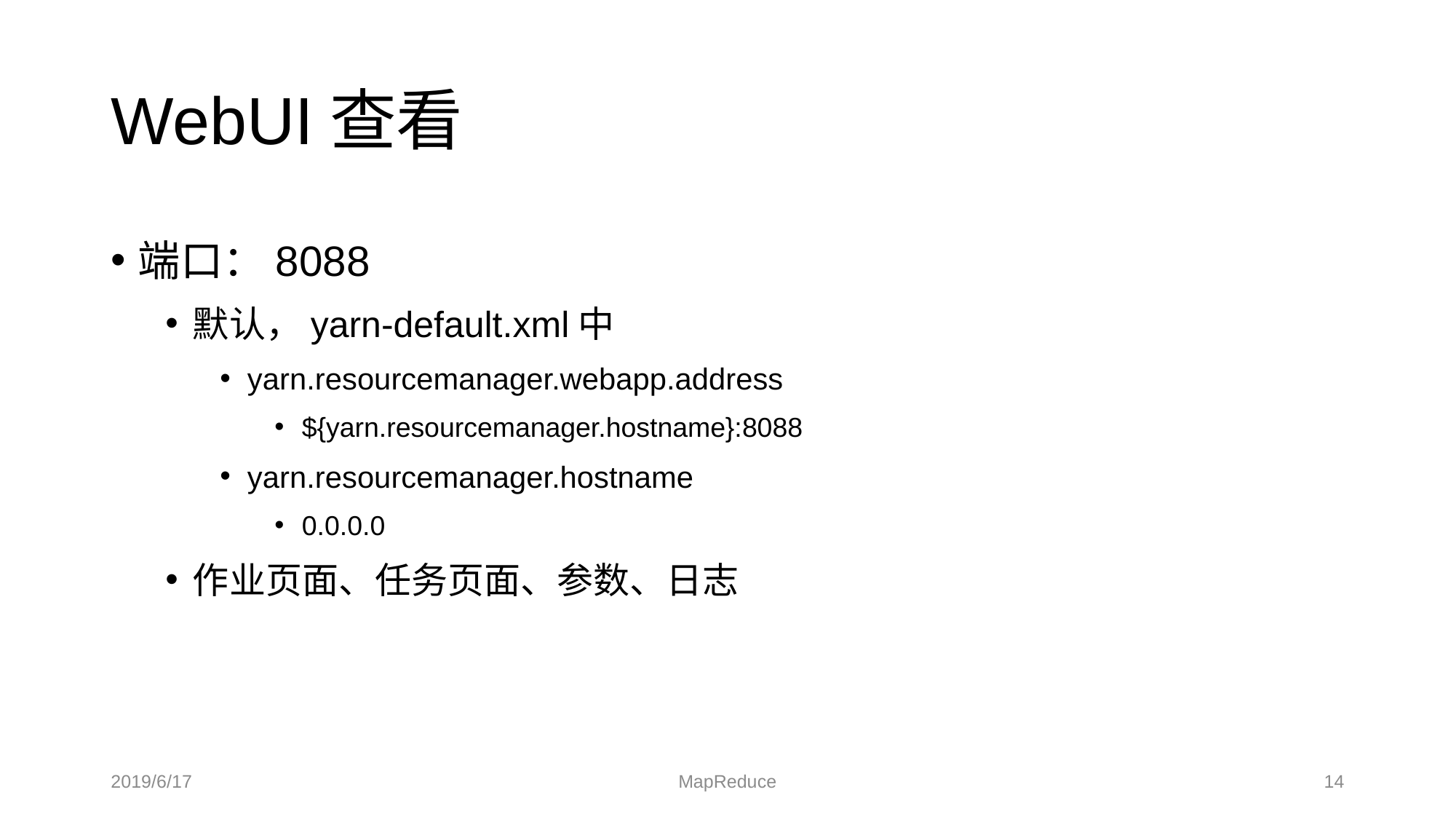

# WebUI查看
端口：8088
默认，yarn-default.xml中
yarn.resourcemanager.webapp.address
${yarn.resourcemanager.hostname}:8088
yarn.resourcemanager.hostname
0.0.0.0
作业页面、任务页面、参数、日志

2019/6/17
MapReduce
14